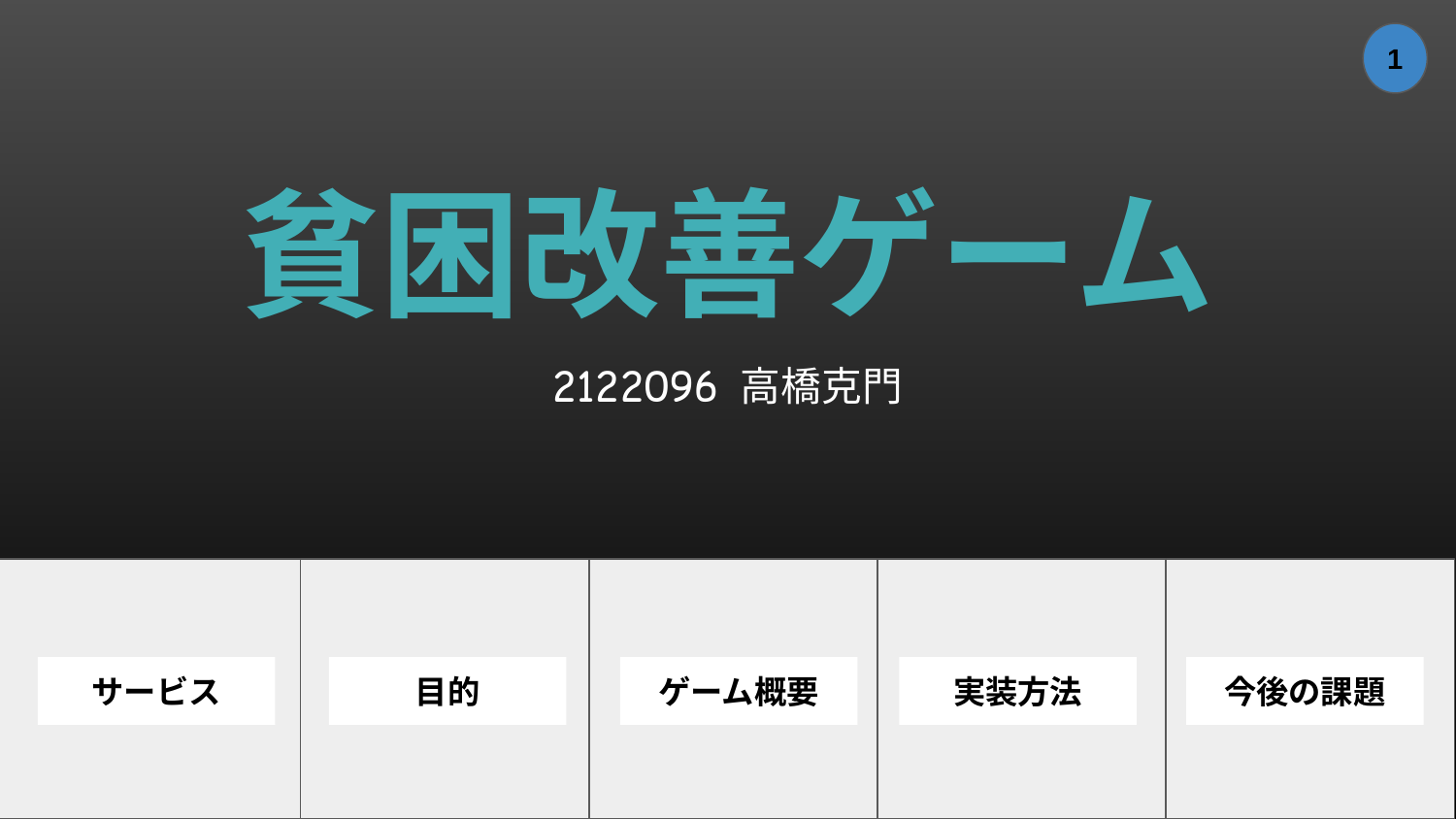

1
貧困改善ゲーム
2122096 高橋克門
目的
目的
全体像
実装方法
今後の課題
サービス
目的
ゲーム概要
実装方法
今後の課題